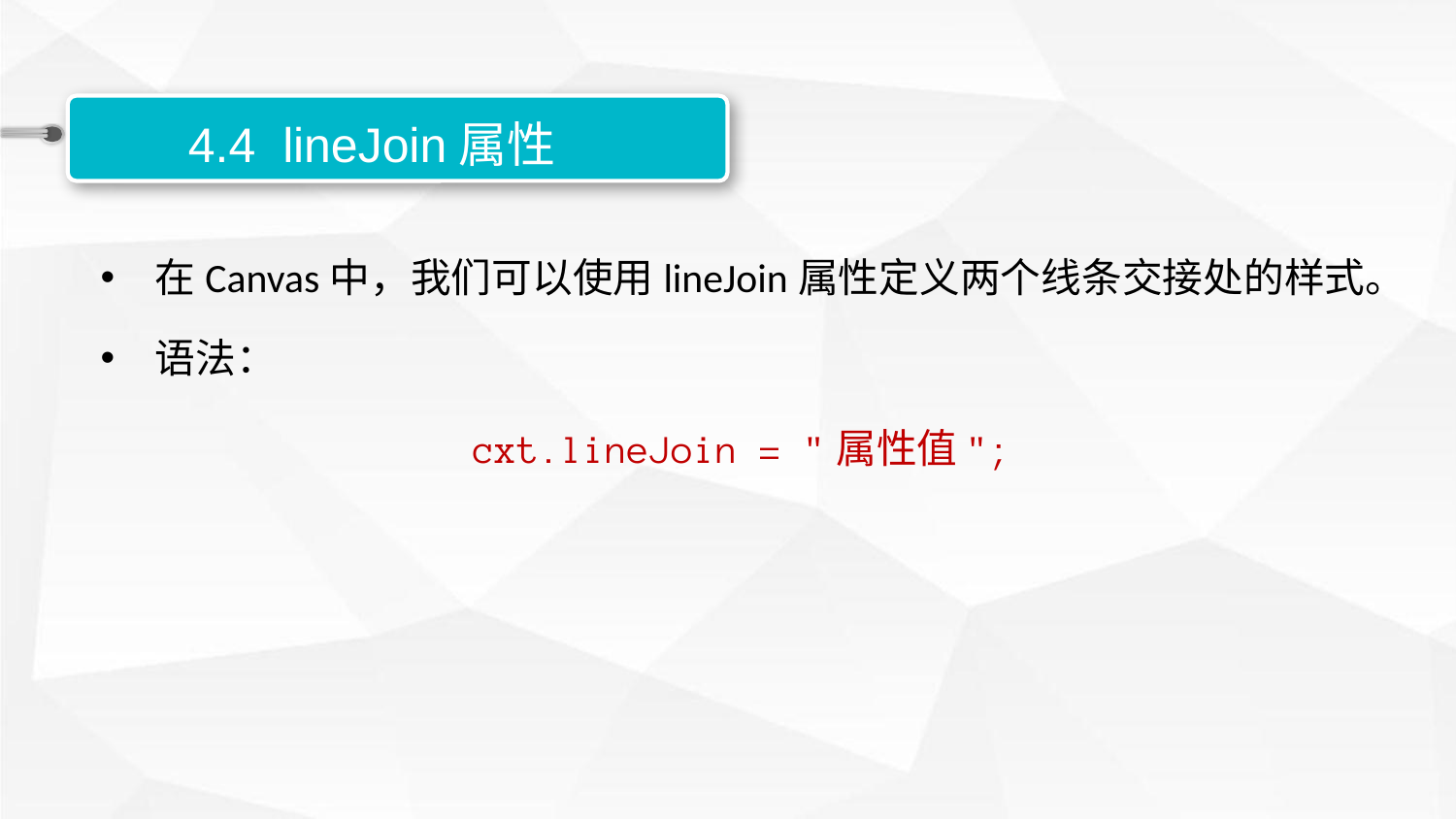

4.4  lineJoin属性

在Canvas中，我们可以使用lineJoin属性定义两个线条交接处的样式。
语法：
cxt.lineJoin = "属性值";